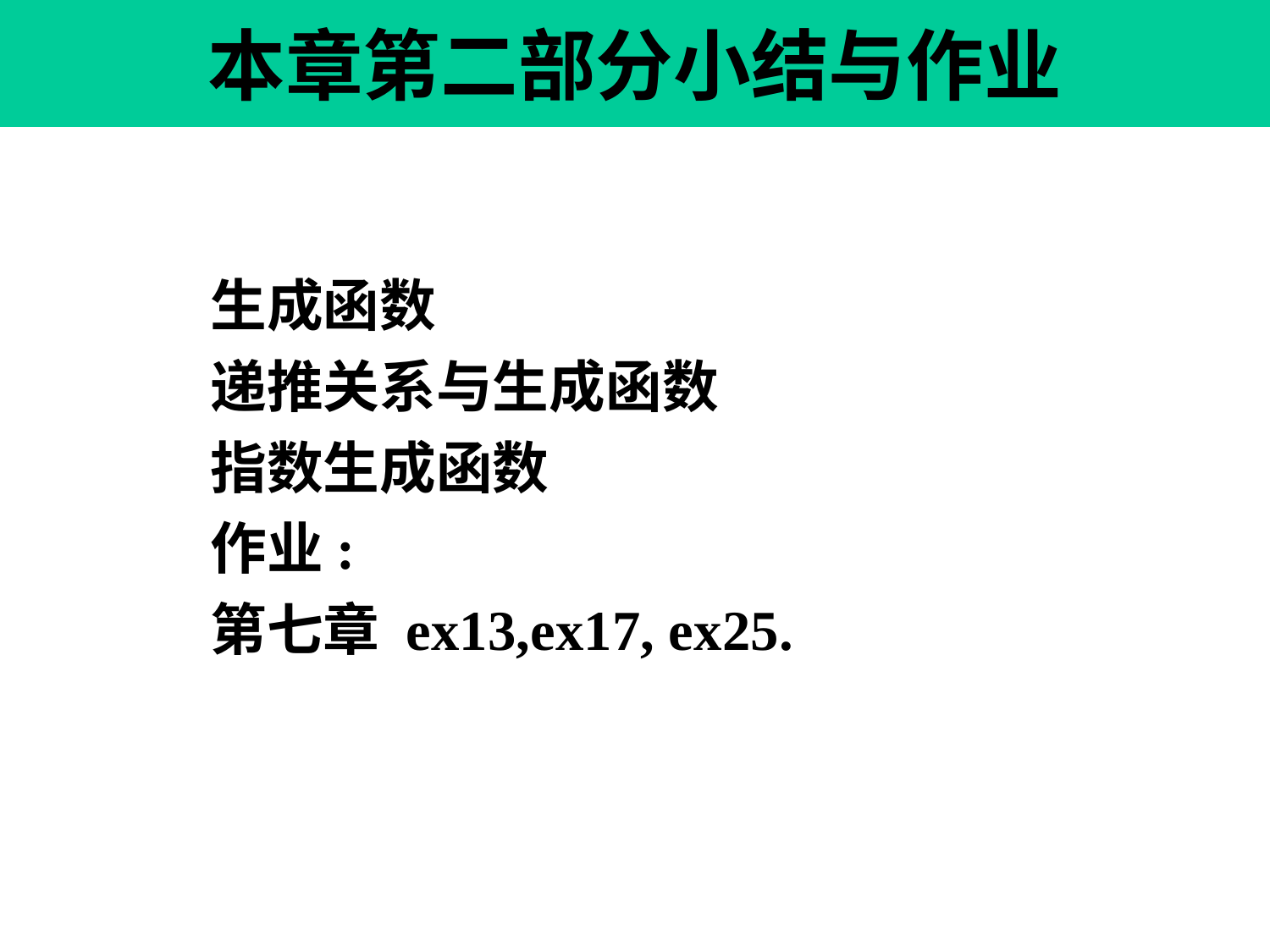

# 本章第二部分小结与作业
生成函数
递推关系与生成函数
指数生成函数
作业:
第七章 ex13,ex17, ex25.